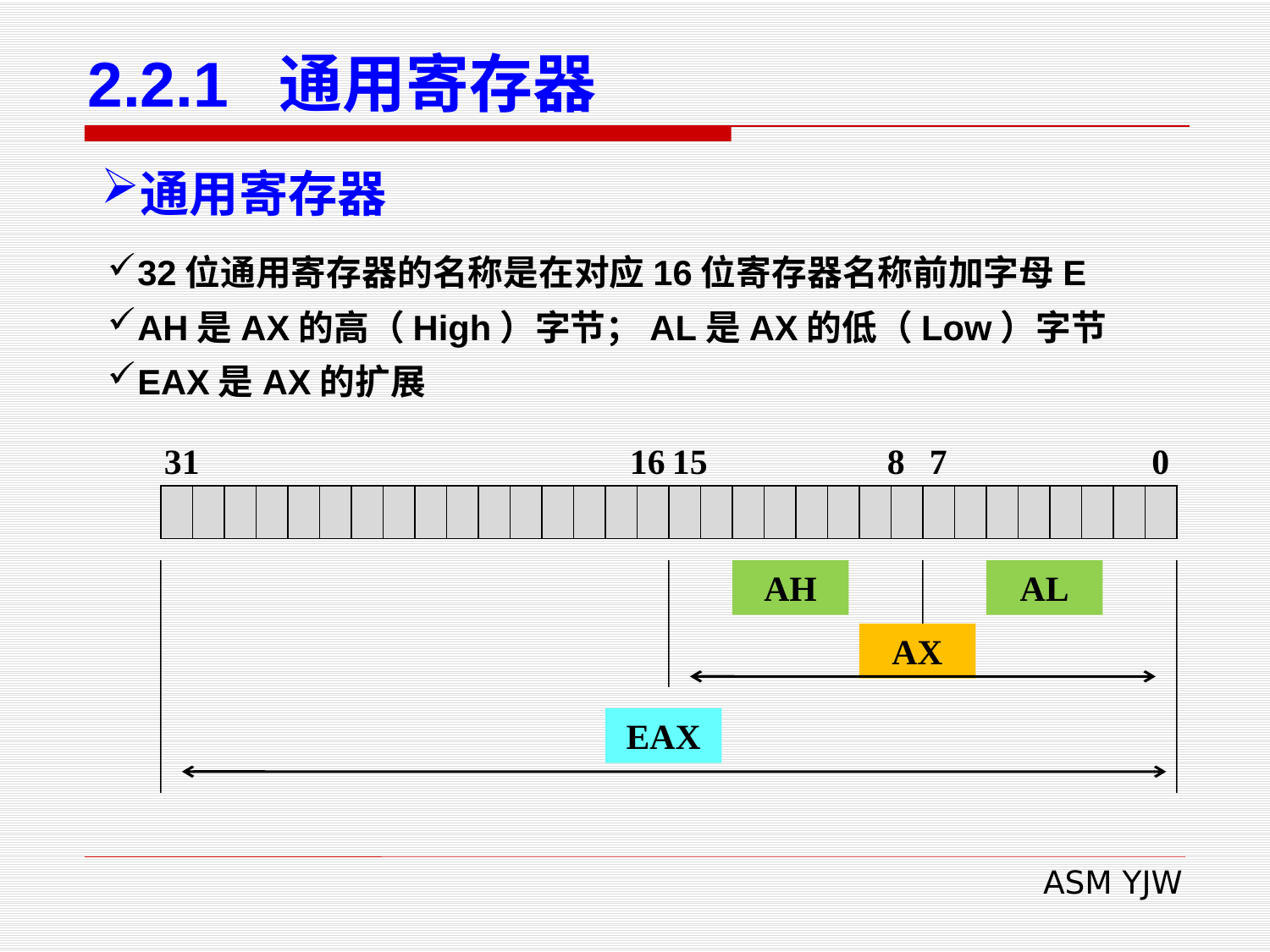

# 2.2.1  通用寄存器
通用寄存器
32位通用寄存器的名称是在对应16位寄存器名称前加字母E
AH是AX的高（High）字节；AL是AX的低（Low）字节
EAX是AX的扩展
31
16
15
8
7
0

AH

AL

AX

EAX